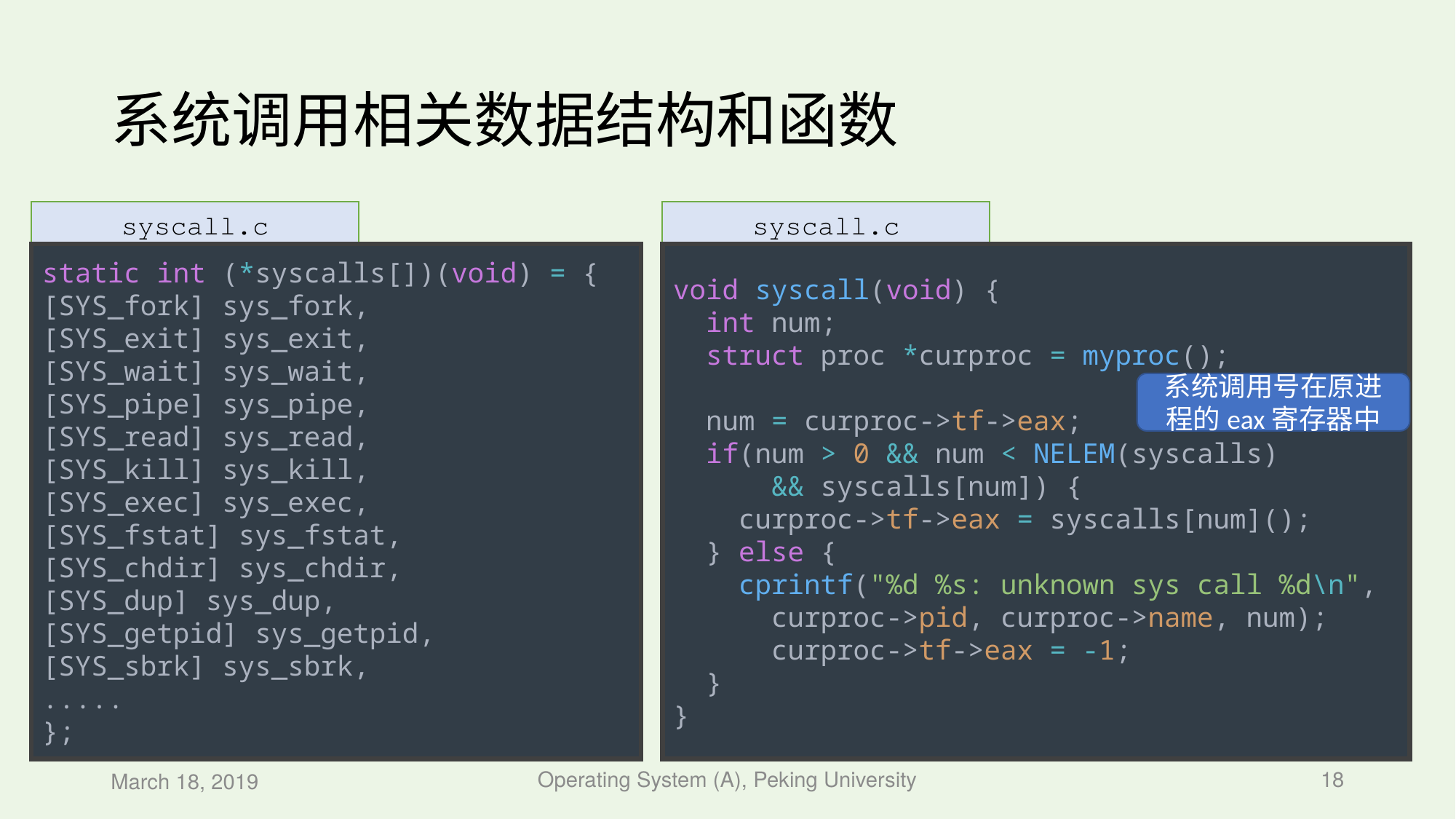

# 系统调用相关数据结构和函数
syscall.c
static int (*syscalls[])(void) = {
[SYS_fork] sys_fork,
[SYS_exit] sys_exit,
[SYS_wait] sys_wait,
[SYS_pipe] sys_pipe,
[SYS_read] sys_read,
[SYS_kill] sys_kill,
[SYS_exec] sys_exec,
[SYS_fstat] sys_fstat,
[SYS_chdir] sys_chdir,
[SYS_dup] sys_dup,
[SYS_getpid] sys_getpid,
[SYS_sbrk] sys_sbrk,
.....
};
syscall.c
void syscall(void) {
  int num;
  struct proc *curproc = myproc();
  num = curproc->tf->eax;
  if(num > 0 && num < NELEM(syscalls)
      && syscalls[num]) {
    curproc->tf->eax = syscalls[num]();
  } else {
    cprintf("%d %s: unknown sys call %d\n",
      curproc->pid, curproc->name, num);
      curproc->tf->eax = -1;
  }
}
系统调用号在原进程的eax寄存器中
March 18, 2019
Operating System (A), Peking University
18